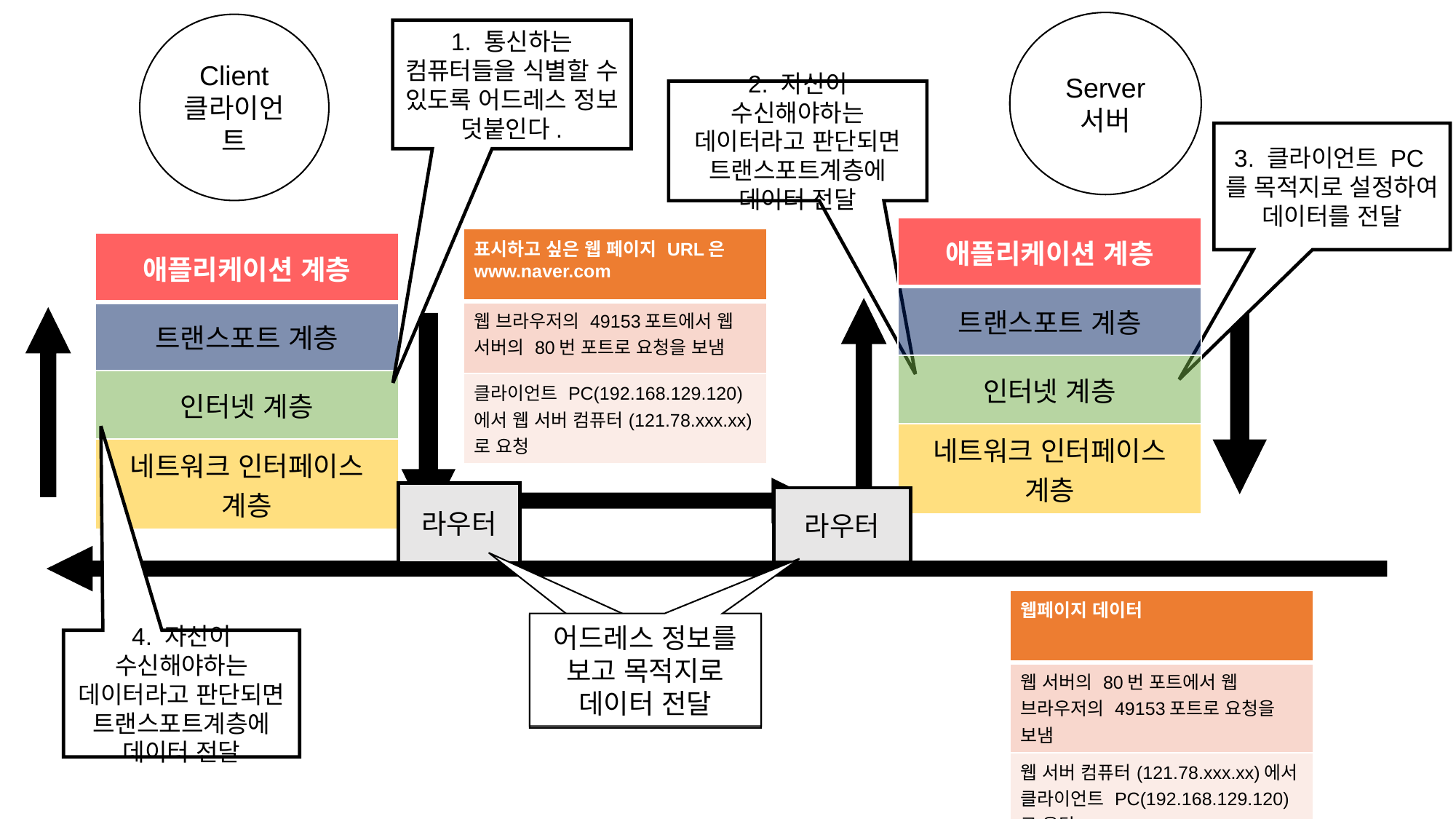

Server
서버
Client
클라이언트
1. 통신하는 컴퓨터들을 식별할 수 있도록 어드레스 정보 덧붙인다.
2. 자신이 수신해야하는 데이터라고 판단되면 트랜스포트계층에 데이터 전달
3. 클라이언트 PC를 목적지로 설정하여 데이터를 전달
| 애플리케이션 계층 |
| --- |
| 트랜스포트 계층 |
| 인터넷 계층 |
| 네트워크 인터페이스 계층 |
| 표시하고 싶은 웹 페이지 URL은 www.naver.com |
| --- |
| 웹 브라우저의 49153포트에서 웹 서버의 80번 포트로 요청을 보냄 |
| 클라이언트 PC(192.168.129.120) 에서 웹 서버 컴퓨터(121.78.xxx.xx)로 요청 |
| 애플리케이션 계층 |
| --- |
| 트랜스포트 계층 |
| 인터넷 계층 |
| 네트워크 인터페이스 계층 |

라우터
라우터
| 웹페이지 데이터 |
| --- |
| 웹 서버의 80번 포트에서 웹 브라우저의 49153포트로 요청을 보냄 |
| 웹 서버 컴퓨터(121.78.xxx.xx)에서 클라이언트 PC(192.168.129.120) 로 응답 |
어드레스 정보를 보고 목적지로 데이터 전달

4. 자신이 수신해야하는 데이터라고 판단되면 트랜스포트계층에 데이터 전달